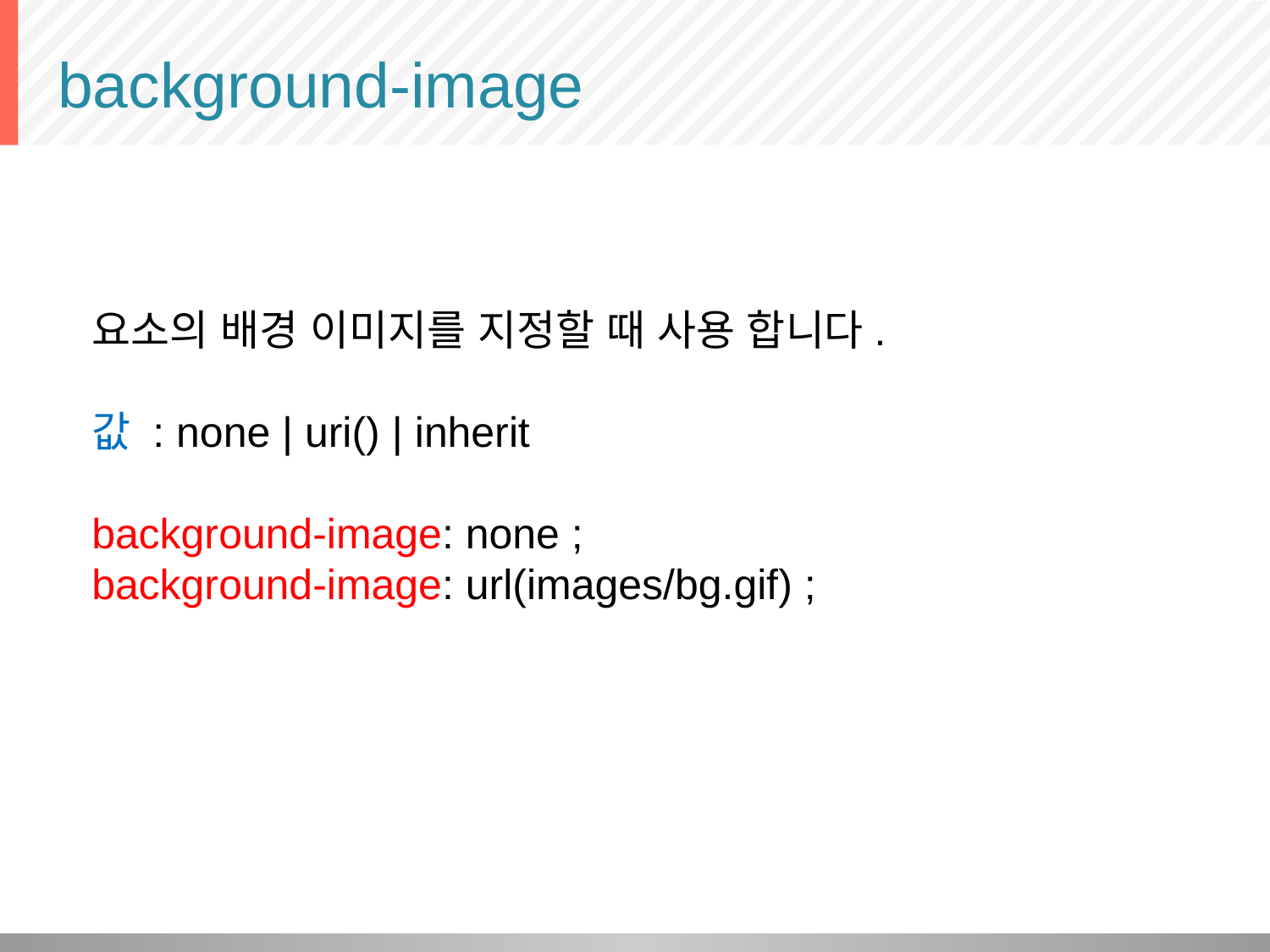

# background-image
요소의 배경 이미지를 지정할 때 사용 합니다.

값 : none | uri() | inherit

background-image: none ;
background-image: url(images/bg.gif) ;